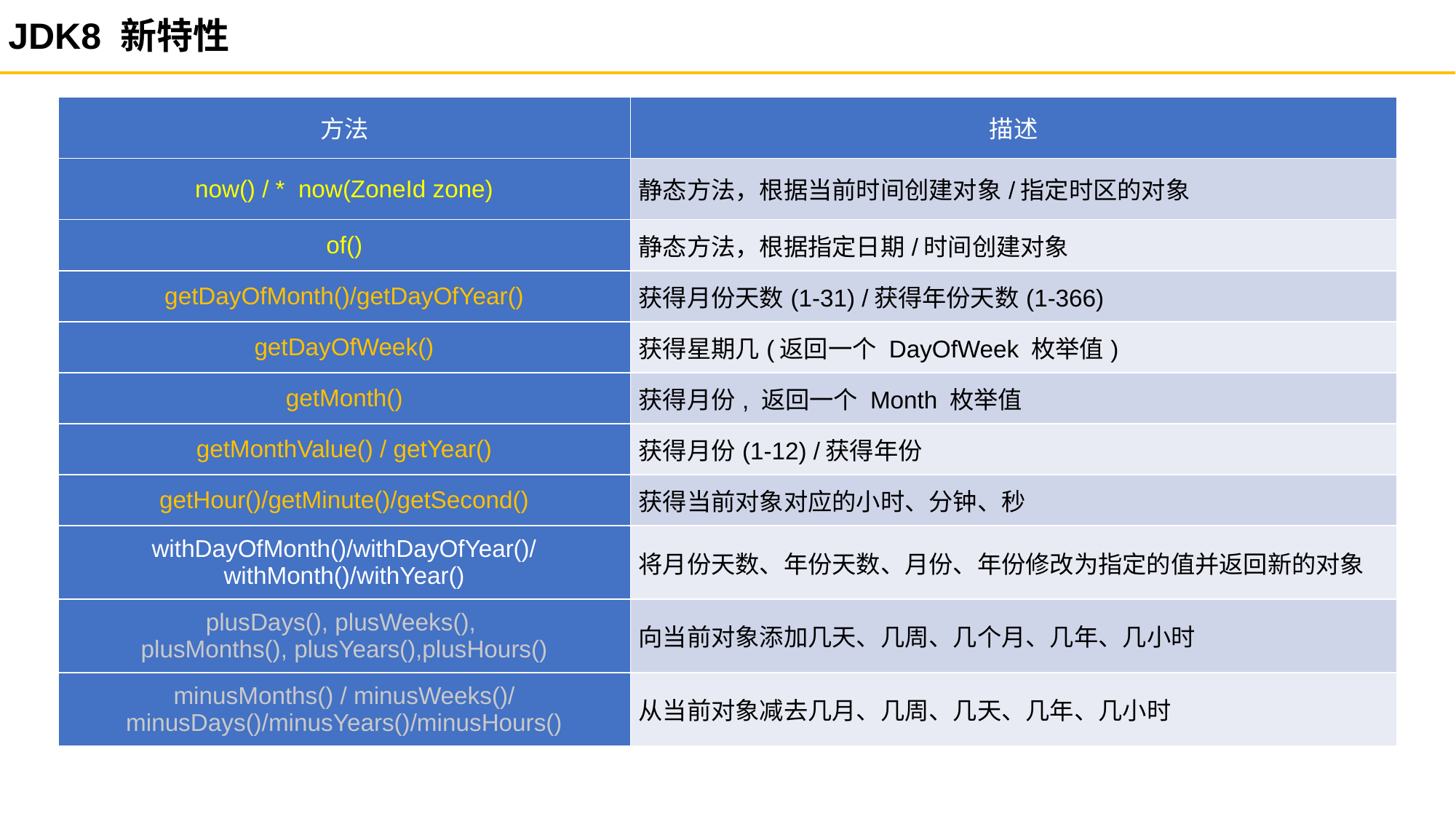

JDK8 新特性
| 方法 | 描述 |
| --- | --- |
| now() / \* now(ZoneId zone) | 静态方法，根据当前时间创建对象/指定时区的对象 |
| of() | 静态方法，根据指定日期/时间创建对象 |
| getDayOfMonth()/getDayOfYear() | 获得月份天数(1-31) /获得年份天数(1-366) |
| getDayOfWeek() | 获得星期几(返回一个 DayOfWeek 枚举值) |
| getMonth() | 获得月份, 返回一个 Month 枚举值 |
| getMonthValue() / getYear() | 获得月份(1-12) /获得年份 |
| getHour()/getMinute()/getSecond() | 获得当前对象对应的小时、分钟、秒 |
| withDayOfMonth()/withDayOfYear()/ withMonth()/withYear() | 将月份天数、年份天数、月份、年份修改为指定的值并返回新的对象 |
| plusDays(), plusWeeks(), plusMonths(), plusYears(),plusHours() | 向当前对象添加几天、几周、几个月、几年、几小时 |
| minusMonths() / minusWeeks()/ minusDays()/minusYears()/minusHours() | 从当前对象减去几月、几周、几天、几年、几小时 |